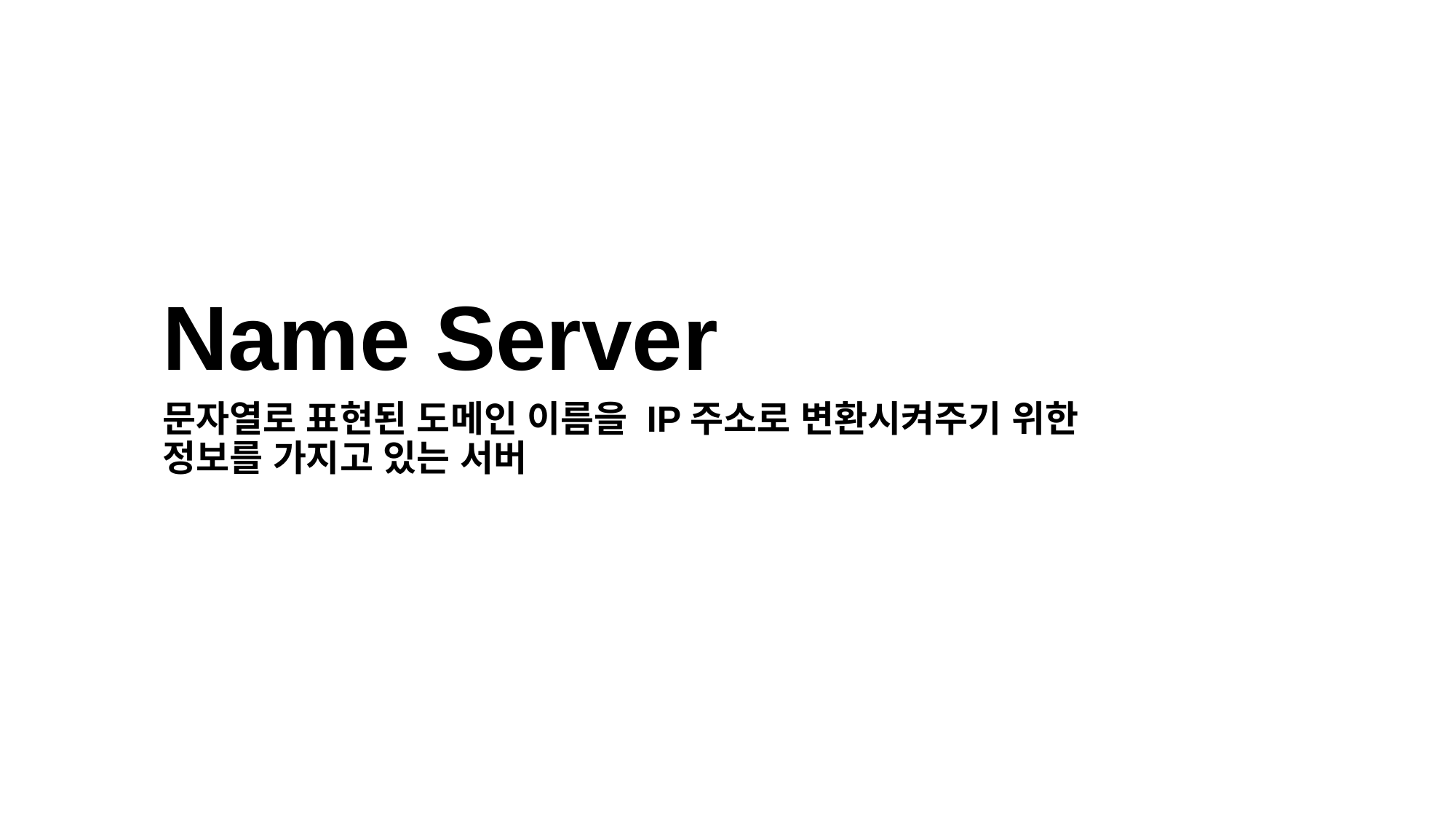

# Name Server
문자열로 표현된 도메인 이름을 IP주소로 변환시켜주기 위한 정보를 가지고 있는 서버